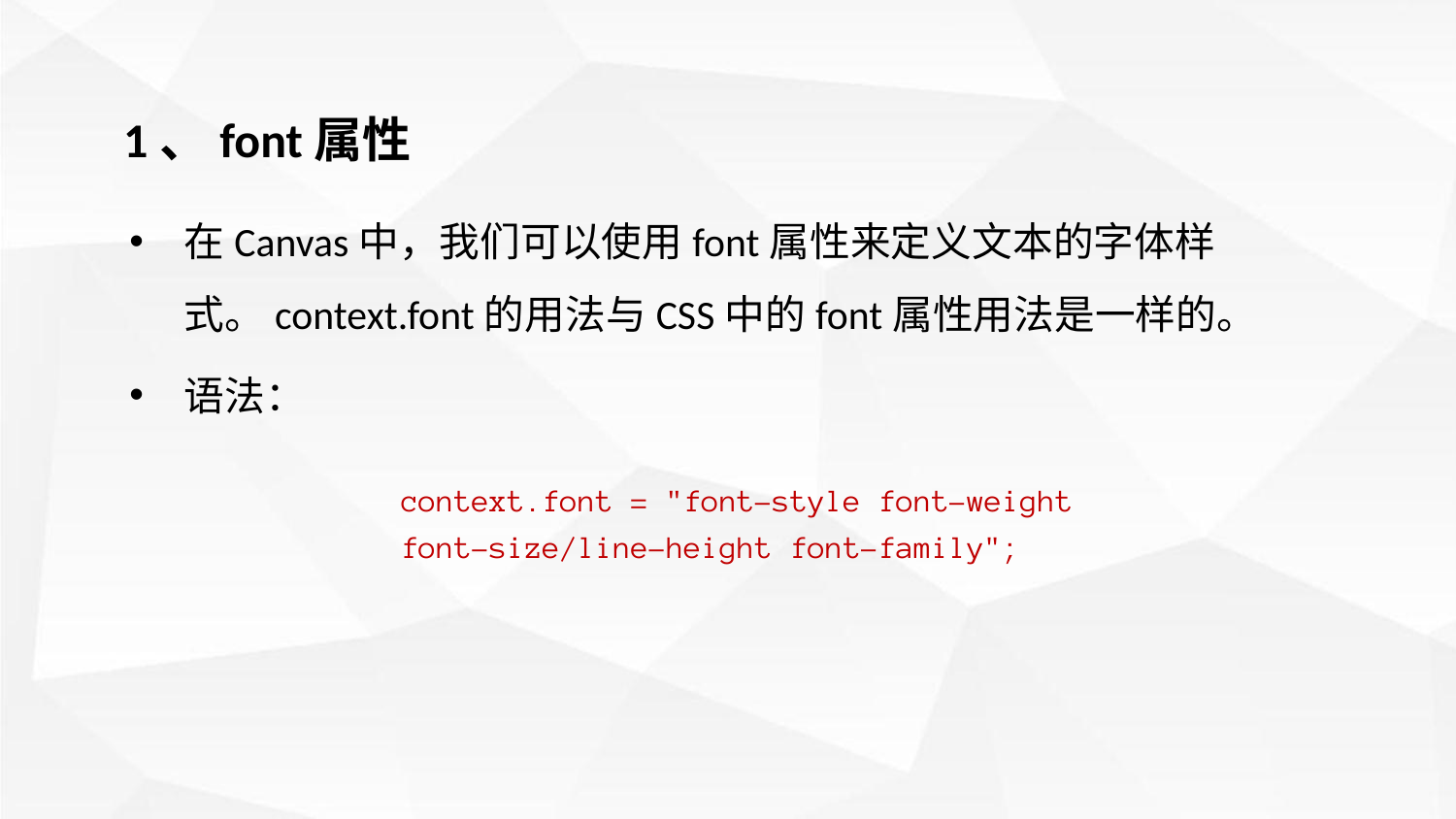

1、font属性
在Canvas中，我们可以使用font属性来定义文本的字体样式。context.font的用法与CSS中的font属性用法是一样的。
语法：
context.font = "font-style font-weight
font-size/line-height font-family";